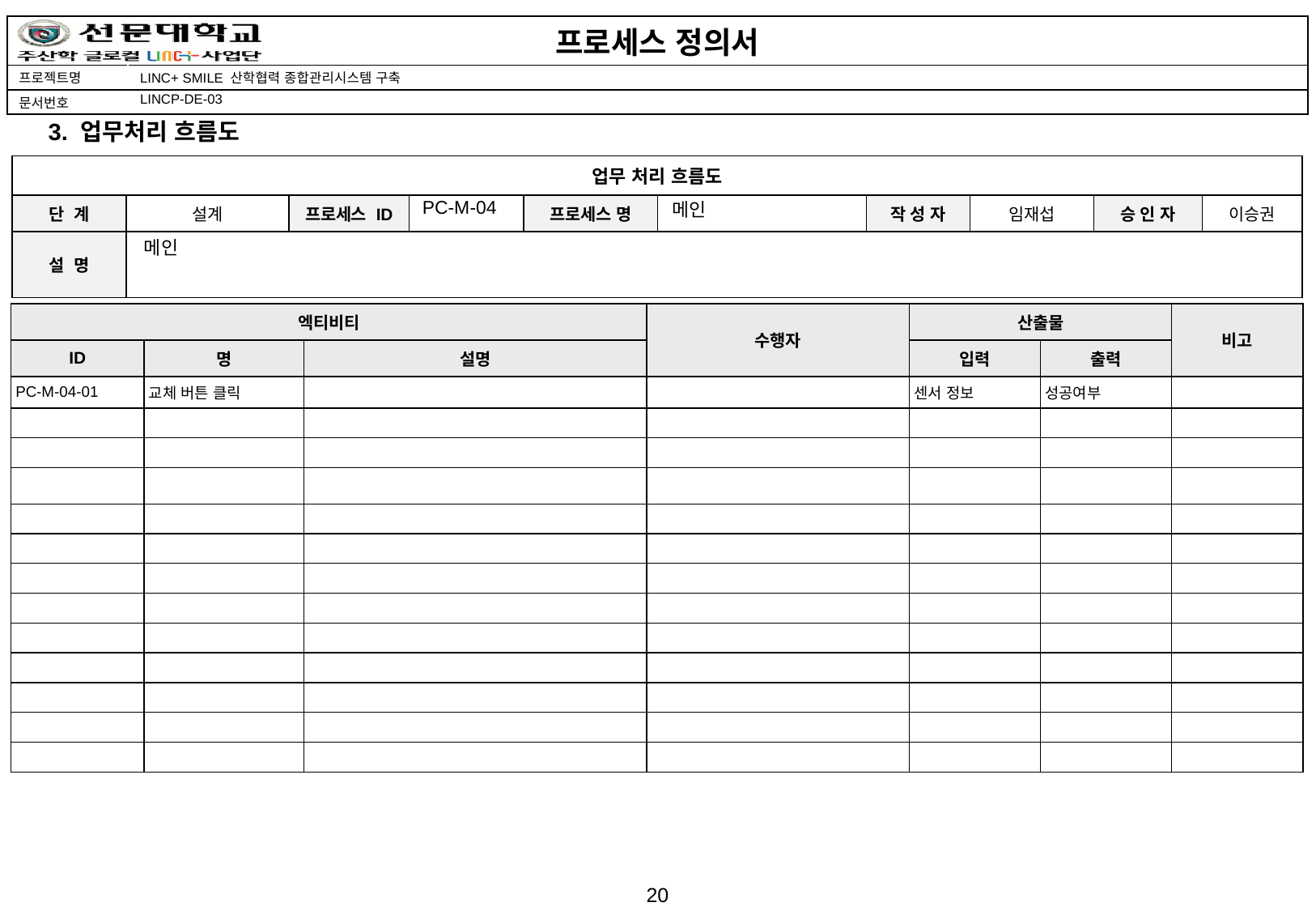

3. 업무처리 흐름도
PC-M-04
메인
메인
| 엑티비티 |  |  | 수행자 | 산출물 |  | 비고 |
| --- | --- | --- | --- | --- | --- | --- |
| ID | 명 | 설명 |  | 입력 | 출력 |  |
| PC-M-04-01 | 교체 버튼 클릭 |  |  | 센서 정보 | 성공여부 |  |
|  |  |  |  |  |  |  |
|  |  |  |  |  |  |  |
|  |  |  |  |  |  |  |
|  |  |  |  |  |  |  |
|  |  |  |  |  |  |  |
|  |  |  |  |  |  |  |
|  |  |  |  |  |  |  |
|  |  |  |  |  |  |  |
|  |  |  |  |  |  |  |
|  |  |  |  |  |  |  |
|  |  |  |  |  |  |  |
|  |  |  |  |  |  |  |